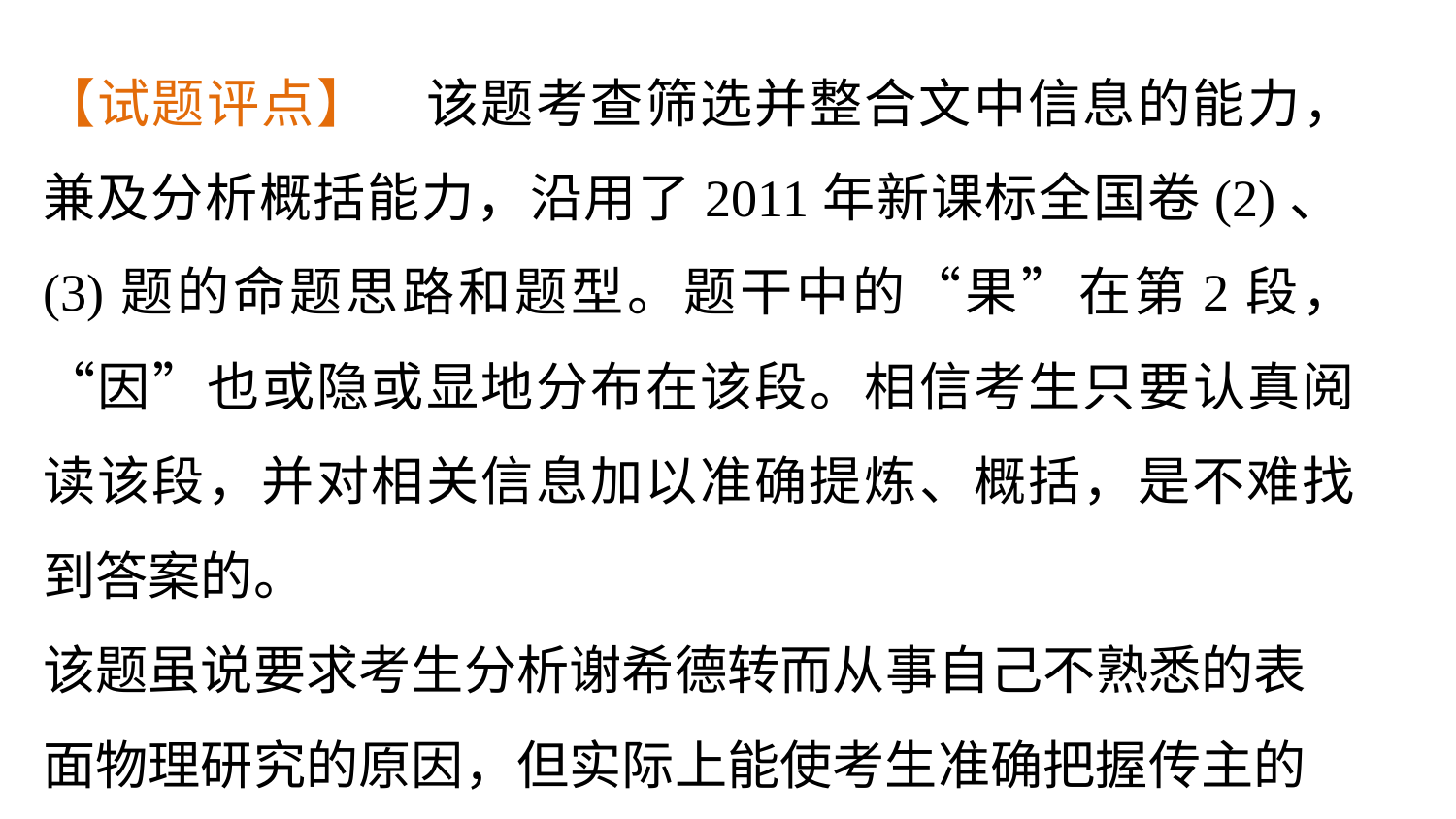

【试题评点】　该题考查筛选并整合文中信息的能力，兼及分析概括能力，沿用了2011年新课标全国卷(2)、(3)题的命题思路和题型。题干中的“果”在第2段，“因”也或隐或显地分布在该段。相信考生只要认真阅读该段，并对相关信息加以准确提炼、概括，是不难找到答案的。
该题虽说要求考生分析谢希德转而从事自己不熟悉的表面物理研究的原因，但实际上能使考生准确把握传主的科学精神，出得很好。